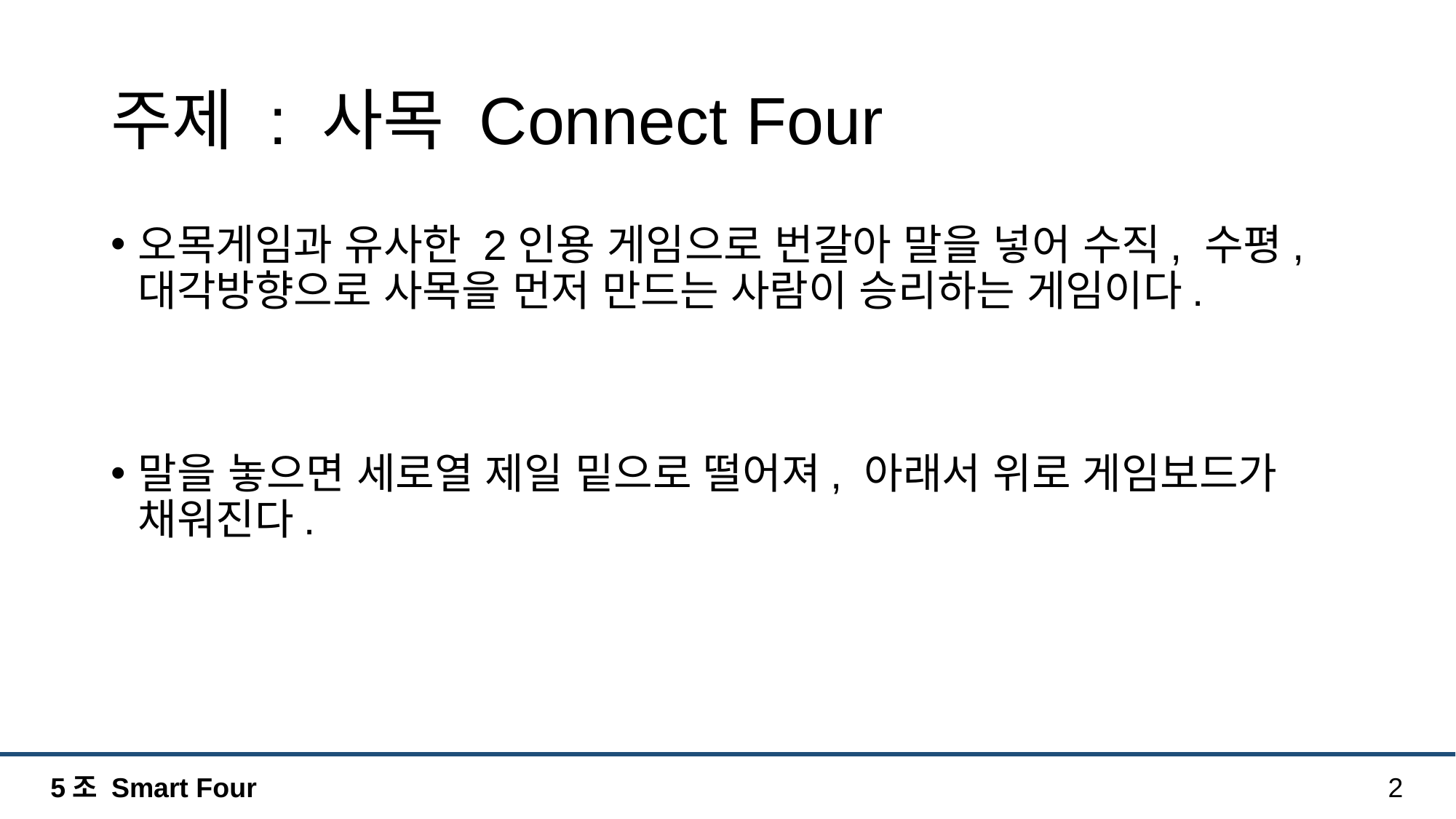

# 주제 : 사목 Connect Four
오목게임과 유사한 2인용 게임으로 번갈아 말을 넣어 수직, 수평, 대각방향으로 사목을 먼저 만드는 사람이 승리하는 게임이다.

말을 놓으면 세로열 제일 밑으로 떨어져, 아래서 위로 게임보드가 채워진다.